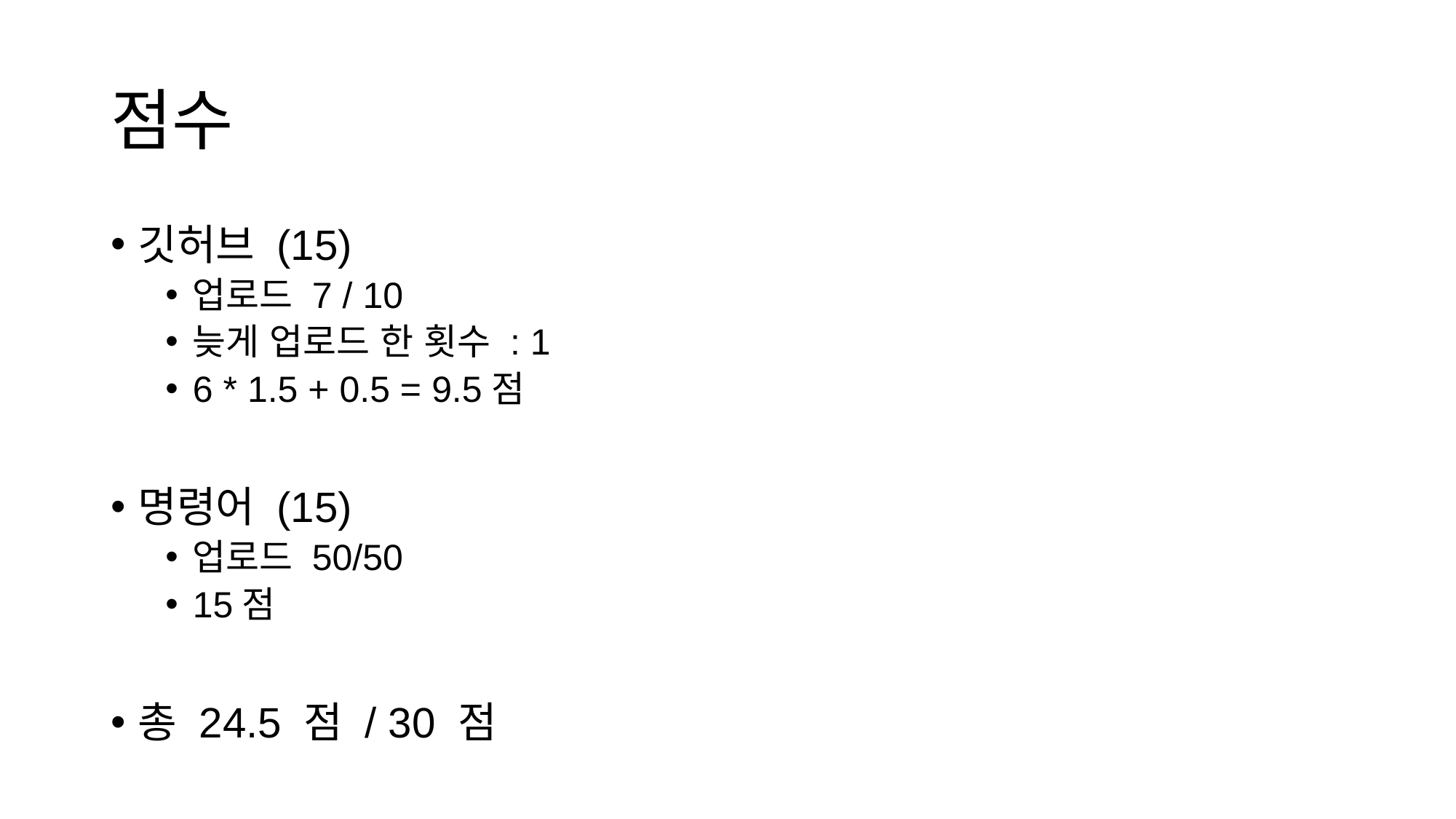

# 점수
깃허브 (15)
업로드 7 / 10
늦게 업로드 한 횟수 : 1
6 * 1.5 + 0.5 = 9.5점

명령어 (15)
업로드 50/50
15점

총 24.5 점 / 30 점